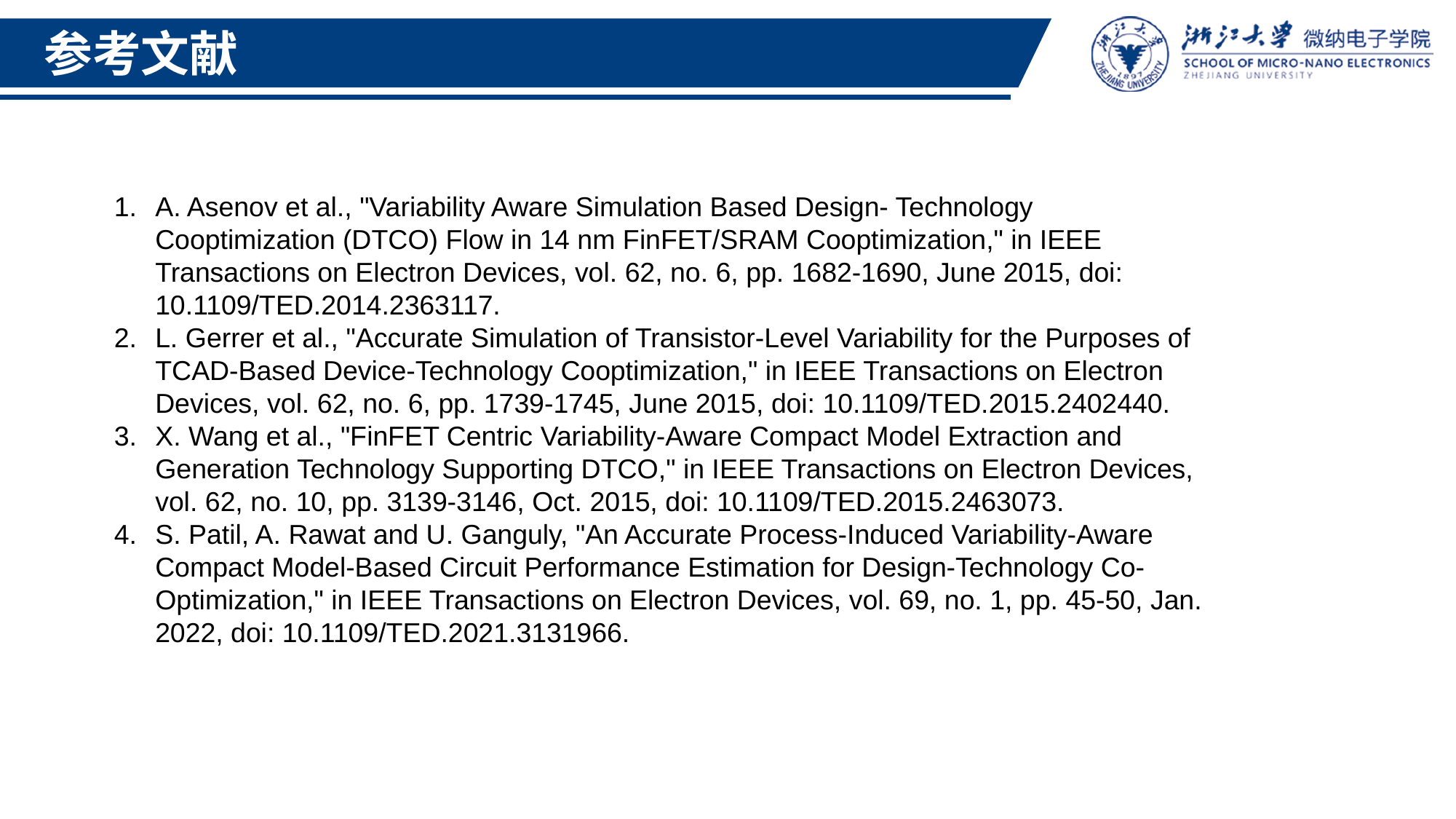

参考文献
A. Asenov et al., "Variability Aware Simulation Based Design- Technology Cooptimization (DTCO) Flow in 14 nm FinFET/SRAM Cooptimization," in IEEE Transactions on Electron Devices, vol. 62, no. 6, pp. 1682-1690, June 2015, doi: 10.1109/TED.2014.2363117.
L. Gerrer et al., "Accurate Simulation of Transistor-Level Variability for the Purposes of TCAD-Based Device-Technology Cooptimization," in IEEE Transactions on Electron Devices, vol. 62, no. 6, pp. 1739-1745, June 2015, doi: 10.1109/TED.2015.2402440.
X. Wang et al., "FinFET Centric Variability-Aware Compact Model Extraction and Generation Technology Supporting DTCO," in IEEE Transactions on Electron Devices, vol. 62, no. 10, pp. 3139-3146, Oct. 2015, doi: 10.1109/TED.2015.2463073.
S. Patil, A. Rawat and U. Ganguly, "An Accurate Process-Induced Variability-Aware Compact Model-Based Circuit Performance Estimation for Design-Technology Co-Optimization," in IEEE Transactions on Electron Devices, vol. 69, no. 1, pp. 45-50, Jan. 2022, doi: 10.1109/TED.2021.3131966.